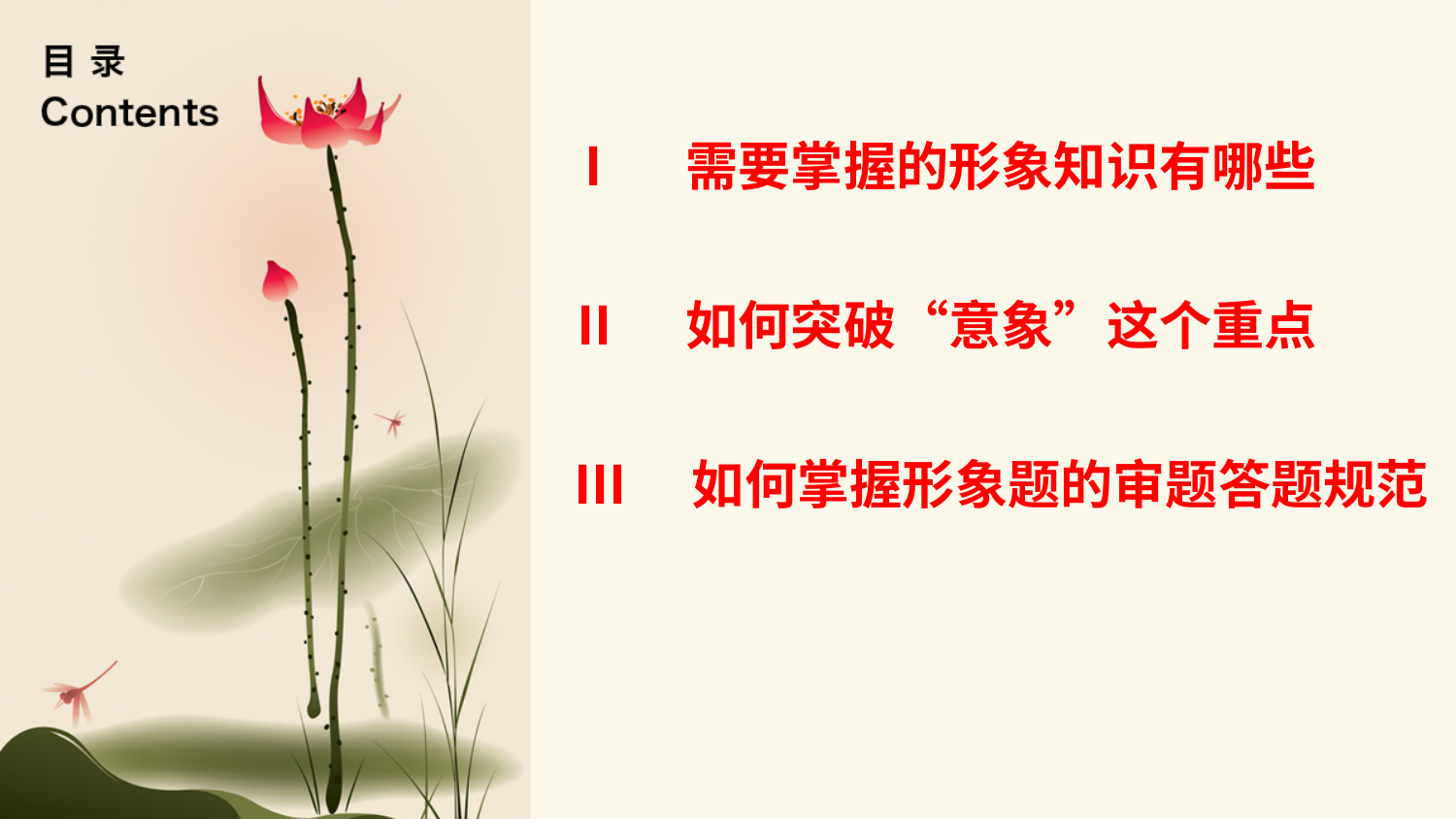

Ⅰ　需要掌握的形象知识有哪些
Ⅱ　如何突破“意象”这个重点
Ⅲ　如何掌握形象题的审题答题规范